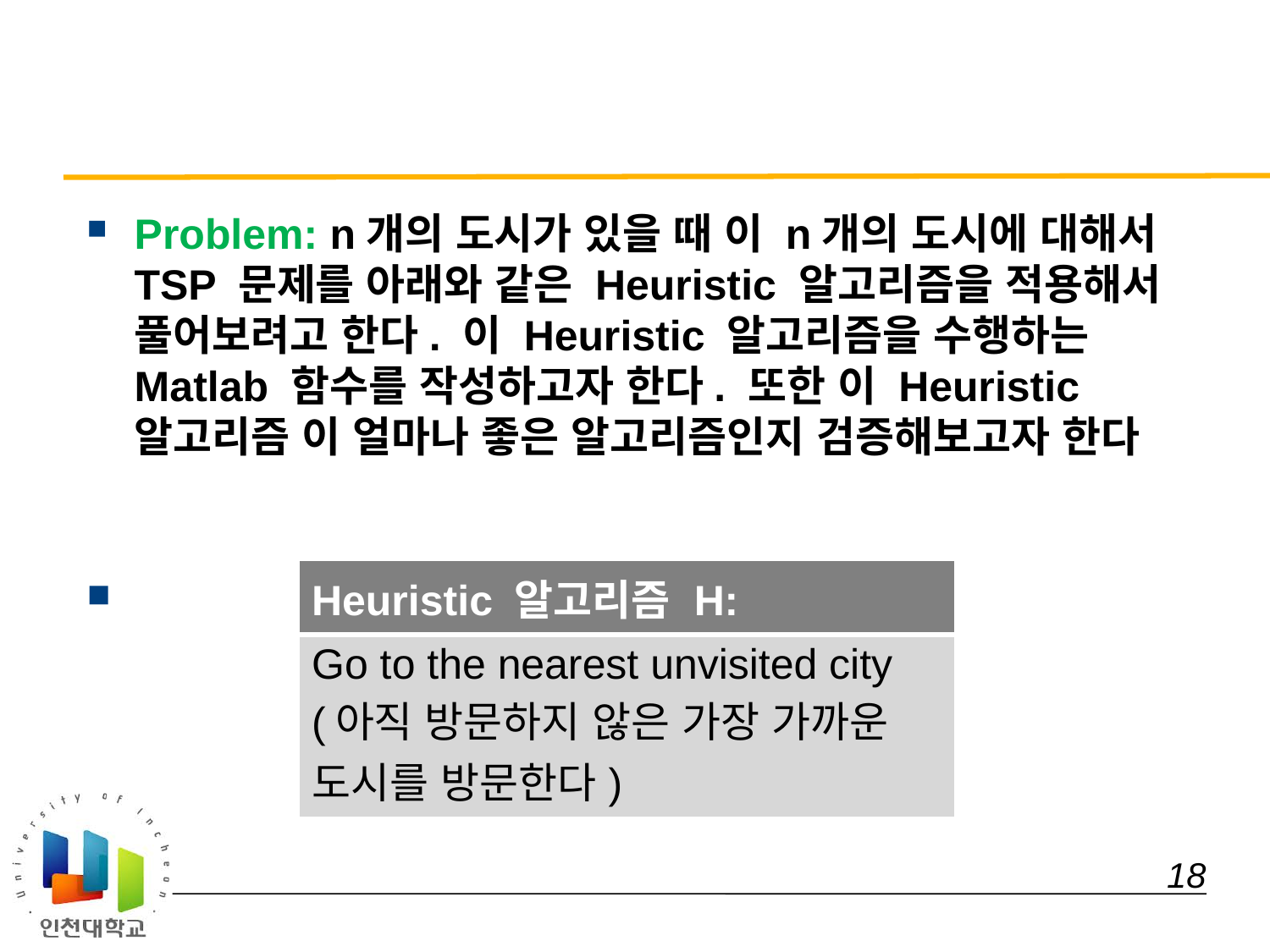

#
Problem: n개의 도시가 있을 때 이 n개의 도시에 대해서 TSP 문제를 아래와 같은 Heuristic 알고리즘을 적용해서 풀어보려고 한다. 이 Heuristic 알고리즘을 수행하는 Matlab 함수를 작성하고자 한다. 또한 이 Heuristic 알고리즘 이 얼마나 좋은 알고리즘인지 검증해보고자 한다

| Heuristic 알고리즘 H: |
| --- |
| Go to the nearest unvisited city (아직 방문하지 않은 가장 가까운 도시를 방문한다) |
 18